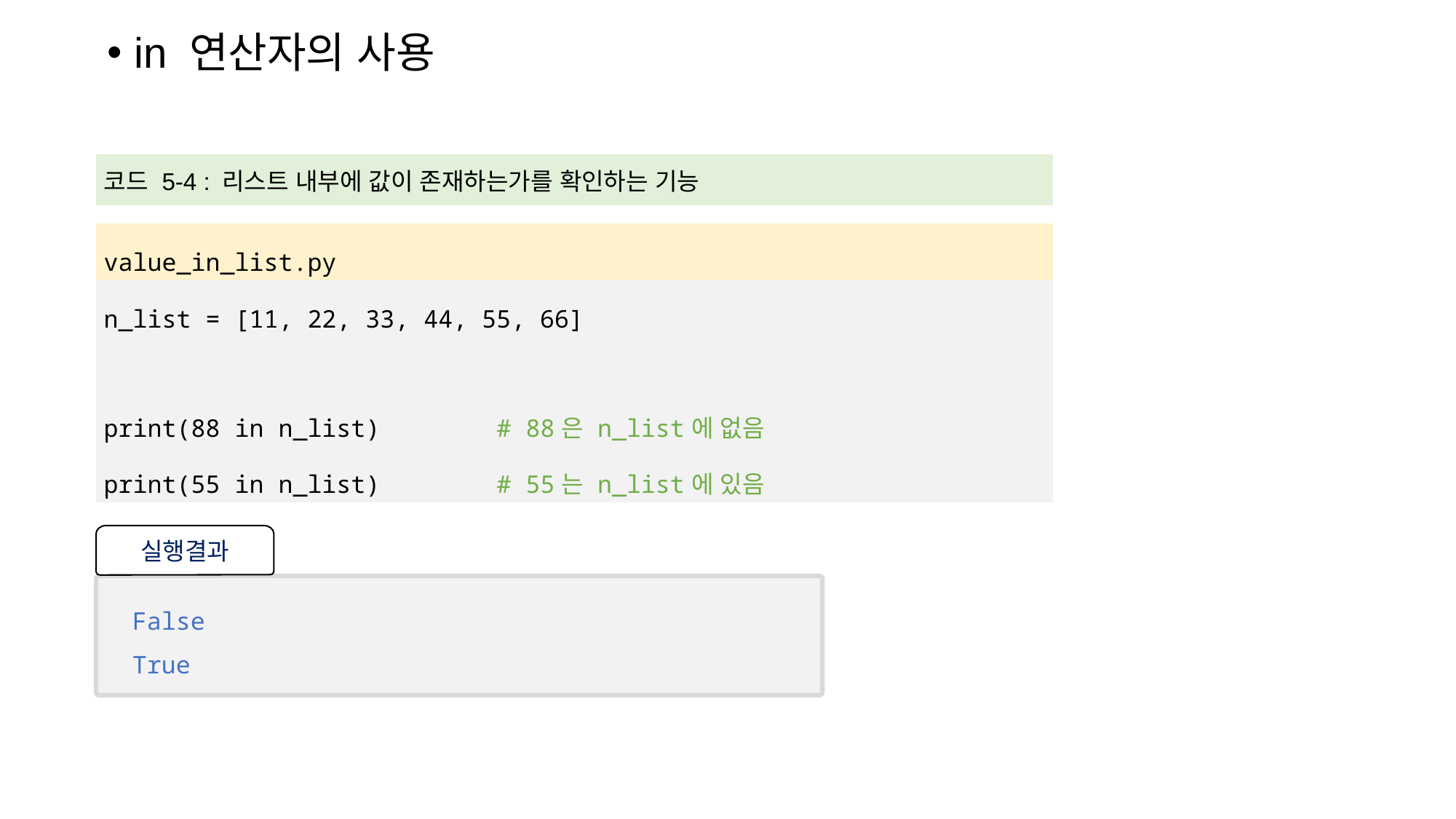

in 연산자의 사용
| 코드 5-4 : 리스트 내부에 값이 존재하는가를 확인하는 기능 |
| --- |
|  |
| value\_in\_list.py |
| n\_list = [11, 22, 33, 44, 55, 66] print(88 in n\_list) # 88은 n\_list에 없음 print(55 in n\_list) # 55는 n\_list에 있음 |
실행결과

False
True